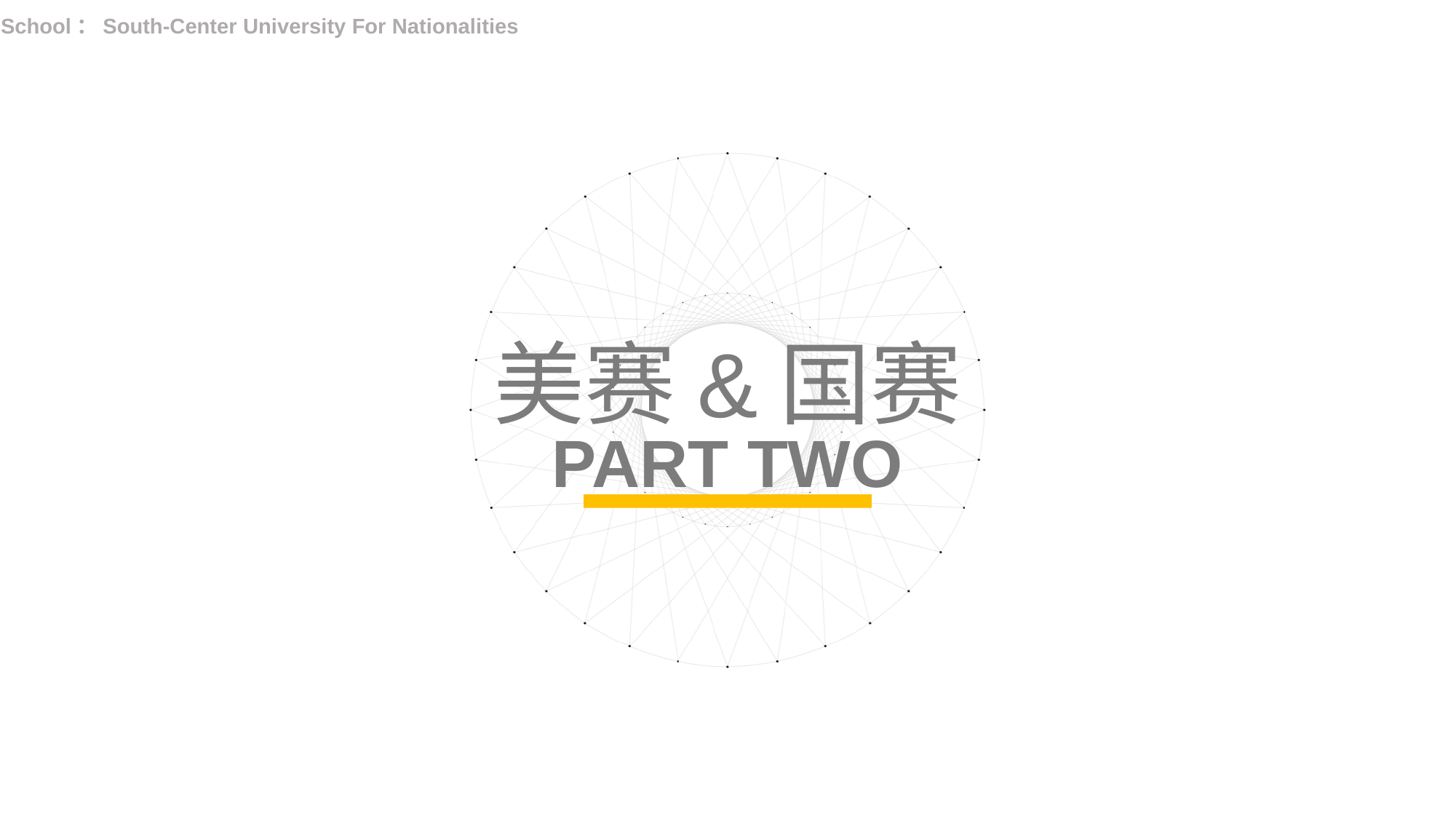

School：South-Center University For Nationalities
美赛&国赛
PART TWO